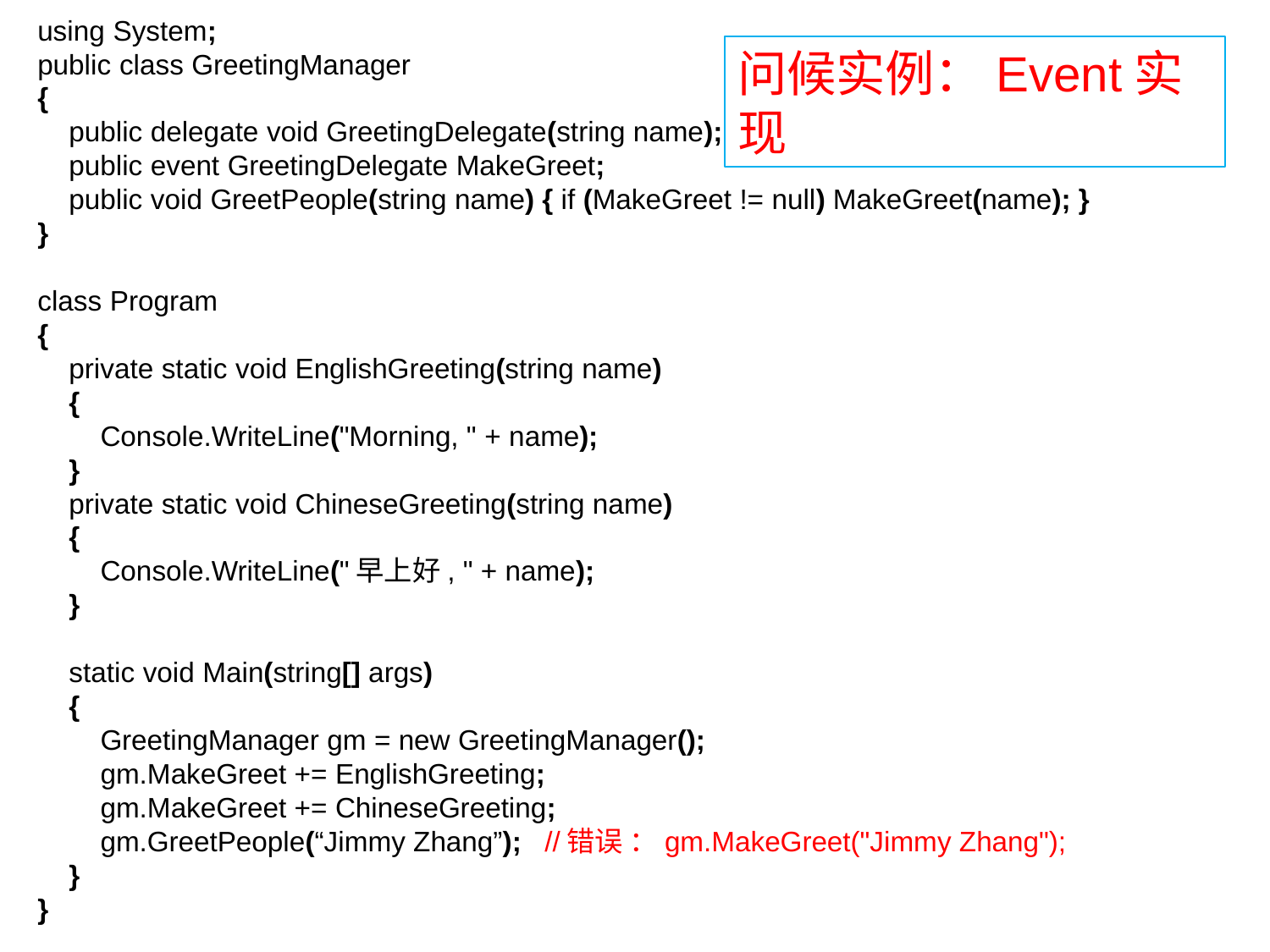

using System;
public class GreetingManager
{
    public delegate void GreetingDelegate(string name);
    public event GreetingDelegate MakeGreet;
    public void GreetPeople(string name) { if (MakeGreet != null) MakeGreet(name); }
}

class Program
{
    private static void EnglishGreeting(string name)
    {
        Console.WriteLine("Morning, " + name);
    }
    private static void ChineseGreeting(string name)
    {
        Console.WriteLine("早上好, " + name);
    }

    static void Main(string[] args)
    {
        GreetingManager gm = new GreetingManager();
        gm.MakeGreet += EnglishGreeting;
        gm.MakeGreet += ChineseGreeting;
        gm.GreetPeople(“Jimmy Zhang”);   //错误 ：gm.MakeGreet("Jimmy Zhang");
    }
}
问候实例：Event实现